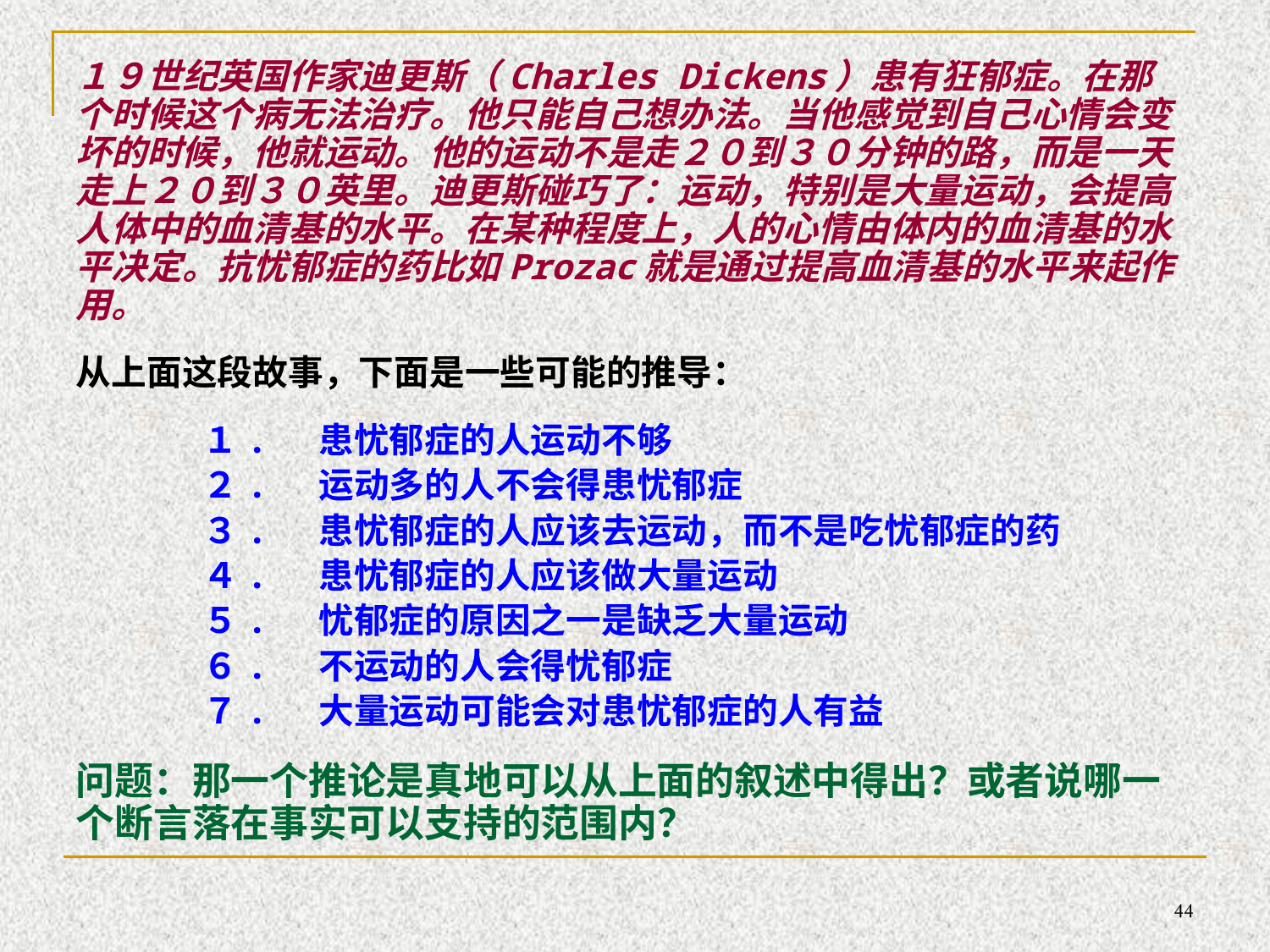

１９世纪英国作家迪更斯（Charles Dickens）患有狂郁症。在那个时候这个病无法治疗。他只能自己想办法。当他感觉到自己心情会变坏的时候，他就运动。他的运动不是走２０到３０分钟的路，而是一天走上２０到３０英里。迪更斯碰巧了：运动，特别是大量运动，会提高人体中的血清基的水平。在某种程度上，人的心情由体内的血清基的水平决定。抗忧郁症的药比如Prozac就是通过提高血清基的水平来起作用。

从上面这段故事，下面是一些可能的推导：

	１.  患忧郁症的人运动不够
	２.  运动多的人不会得患忧郁症
	３.  患忧郁症的人应该去运动，而不是吃忧郁症的药
	４.  患忧郁症的人应该做大量运动
	５.  忧郁症的原因之一是缺乏大量运动
	６.  不运动的人会得忧郁症
	７.  大量运动可能会对患忧郁症的人有益

问题：那一个推论是真地可以从上面的叙述中得出？或者说哪一个断言落在事实可以支持的范围内？
44